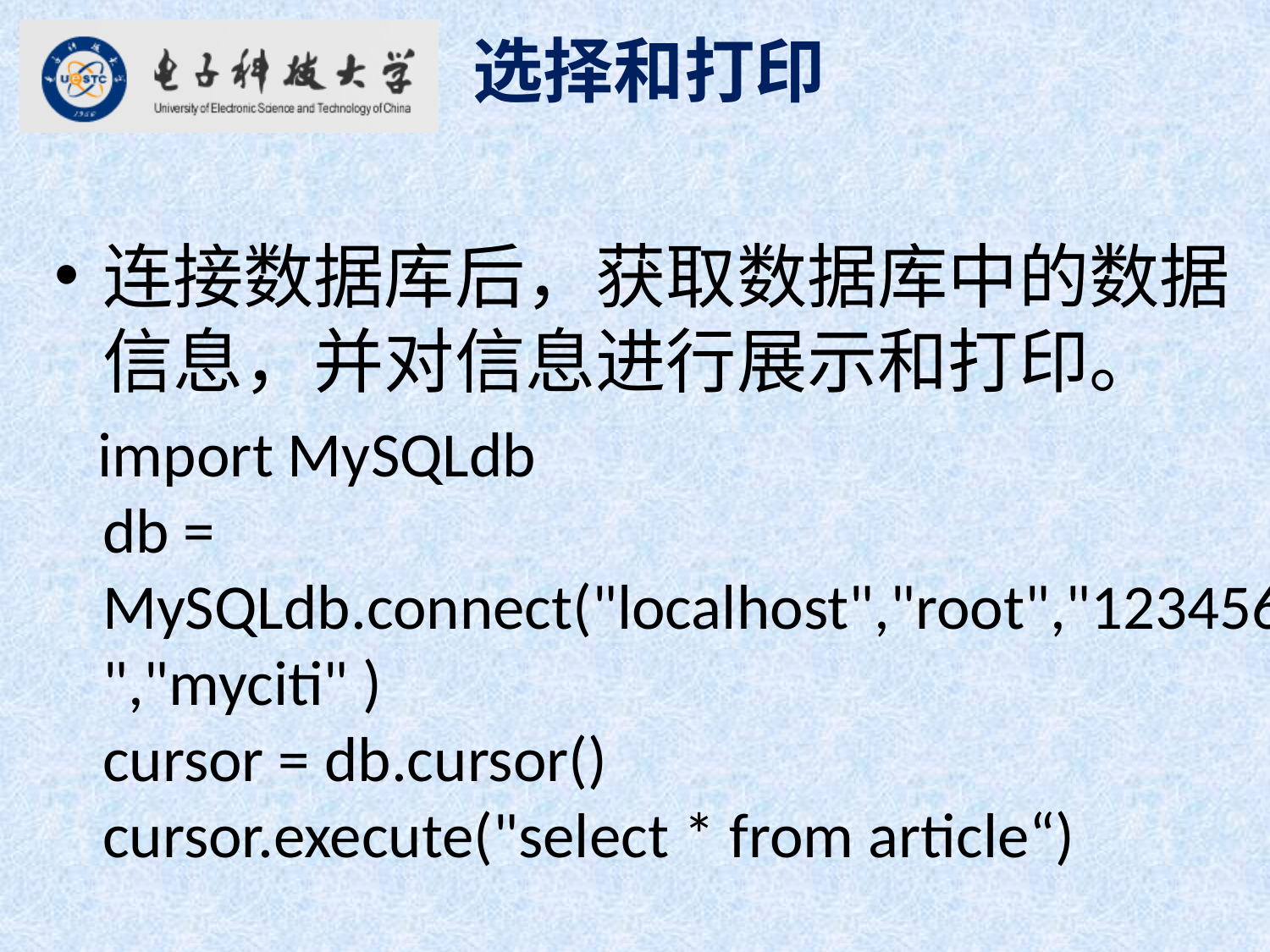

选择和打印

连接数据库后，获取数据库中的数据信息，并对信息进行展示和打印。
   import MySQLdb
db = MySQLdb.connect("localhost","root","123456","myciti" )
cursor = db.cursor()
cursor.execute("select * from article“)